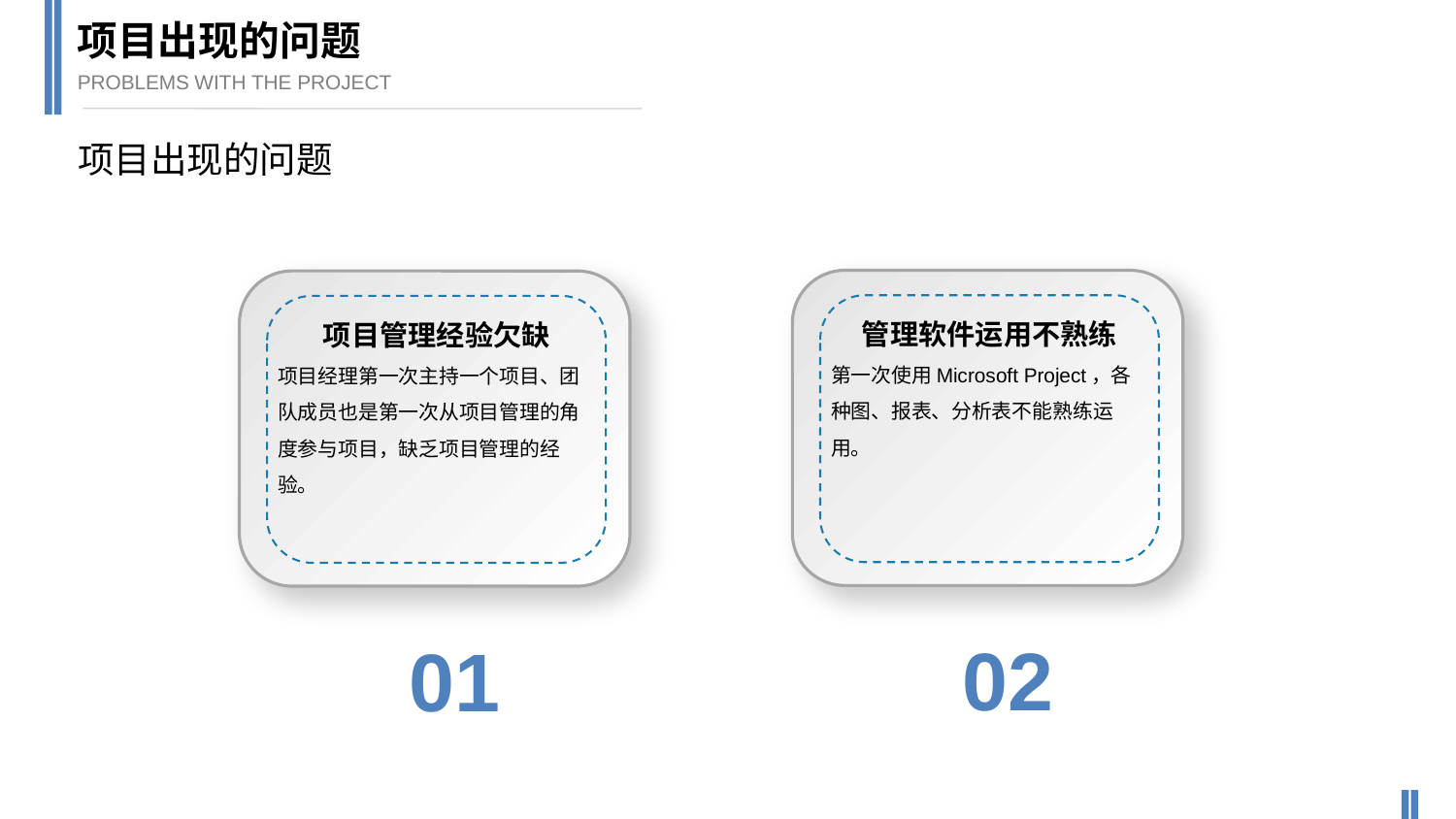

项目出现的问题
PROBLEMS WITH THE PROJECT
项目出现的问题

管理软件运用不熟练
第一次使用Microsoft Project，各种图、报表、分析表不能熟练运用。
项目管理经验欠缺
项目经理第一次主持一个项目、团队成员也是第一次从项目管理的角度参与项目，缺乏项目管理的经验。

02
01